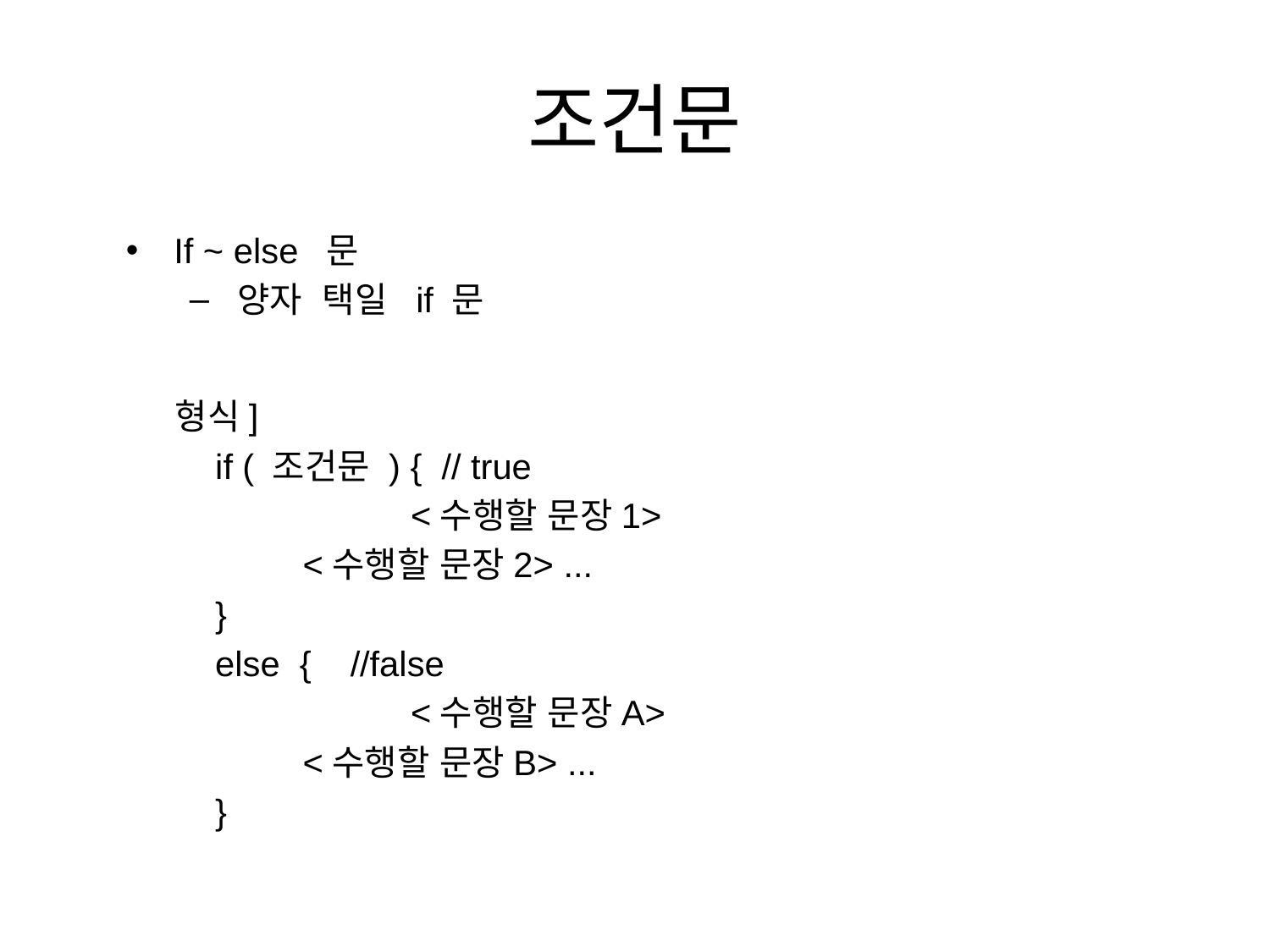

# 조건문
If ~ else  문
양자  택일  if 문

 형식]
      if ( 조건문 ) {  // true
		<수행할 문장1>
               <수행할 문장2> ...
      }
      else  {    //false
		<수행할 문장A>
               <수행할 문장B> ...
      }